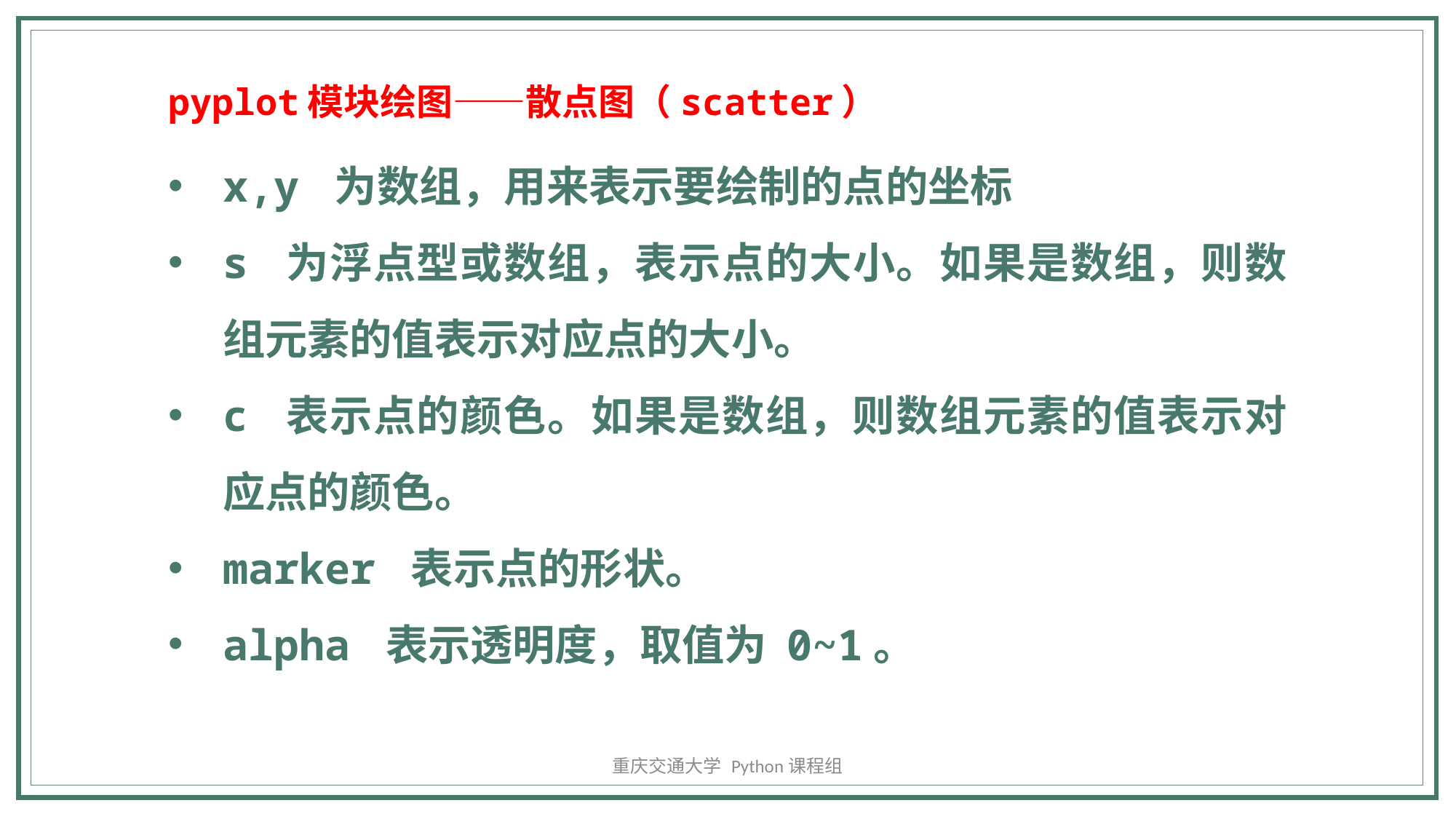

pyplot模块绘图——散点图（scatter）
x,y 为数组，用来表示要绘制的点的坐标
s 为浮点型或数组，表示点的大小。如果是数组，则数组元素的值表示对应点的大小。
c 表示点的颜色。如果是数组，则数组元素的值表示对应点的颜色。
marker 表示点的形状。
alpha 表示透明度，取值为 0~1。
重庆交通大学 Python课程组